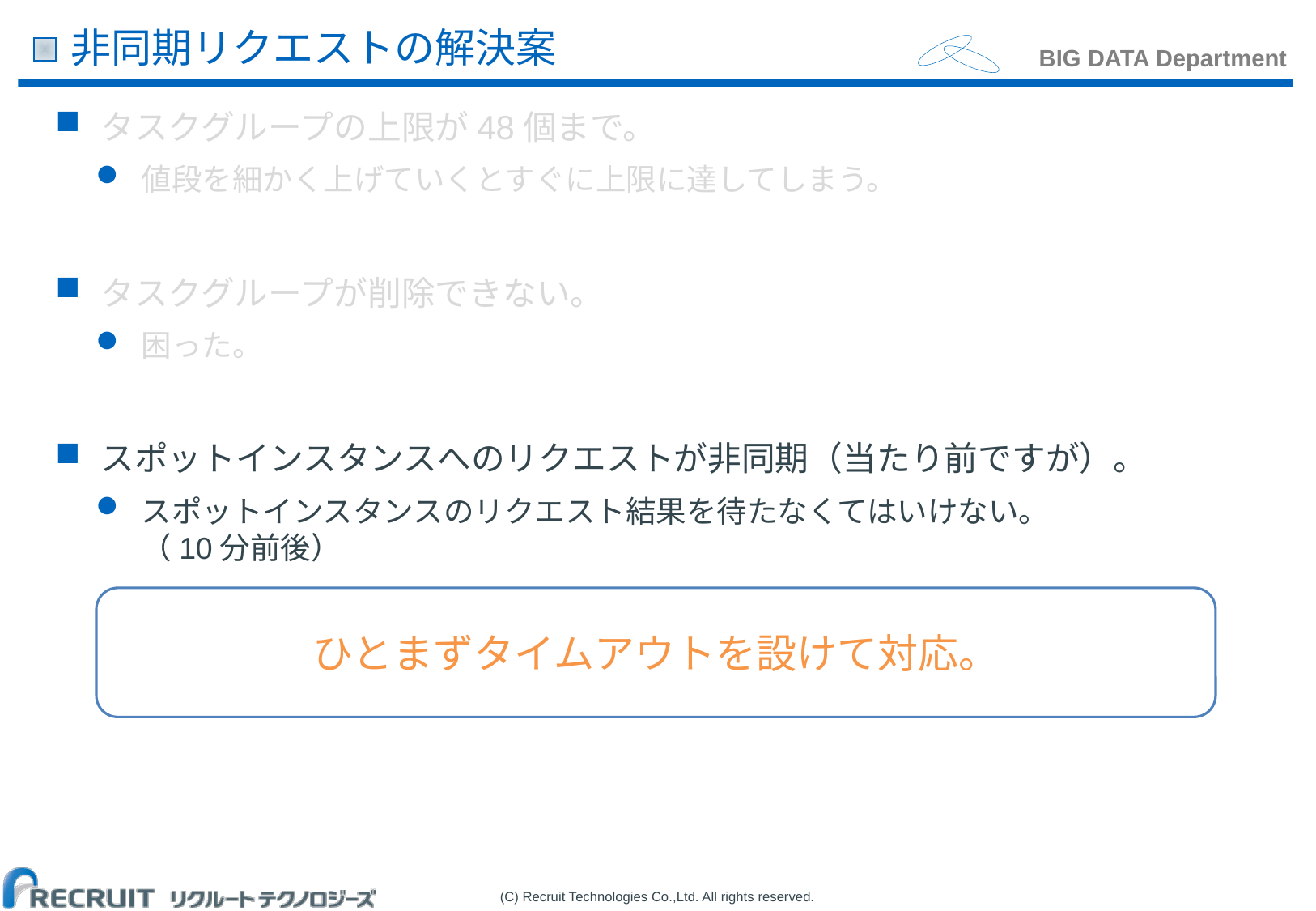

# 非同期リクエストの解決案
タスクグループの上限が48個まで。
値段を細かく上げていくとすぐに上限に達してしまう。

タスクグループが削除できない。
困った。

スポットインスタンスへのリクエストが非同期（当たり前ですが）。
スポットインスタンスのリクエスト結果を待たなくてはいけない。
（10分前後）
ひとまずタイムアウトを設けて対応。